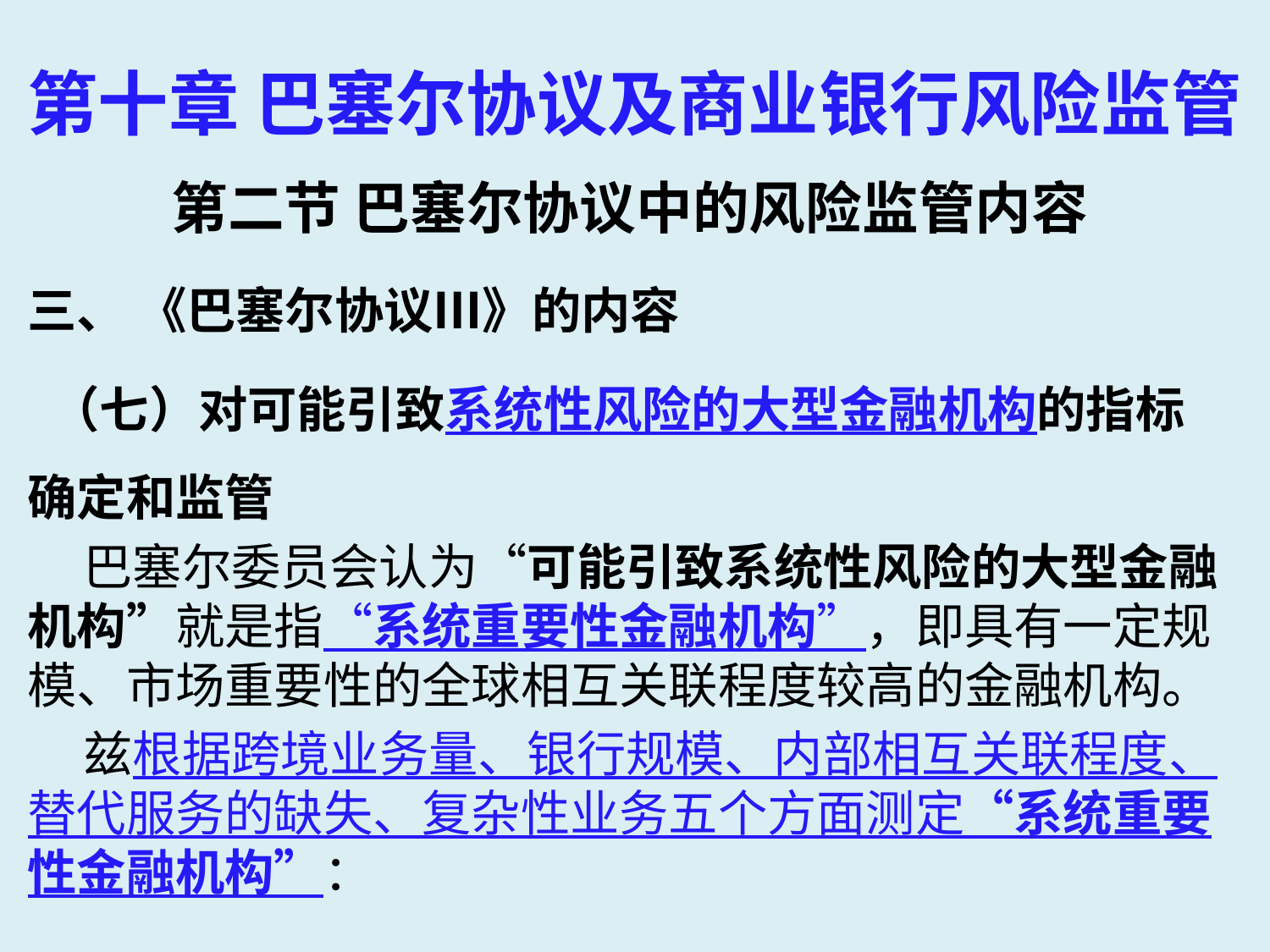

# 第十章 巴塞尔协议及商业银行风险监管
第二节 巴塞尔协议中的风险监管内容
三、 《巴塞尔协议Ⅲ》的内容
 （七）对可能引致系统性风险的大型金融机构的指标确定和监管
    巴塞尔委员会认为“可能引致系统性风险的大型金融机构”就是指“系统重要性金融机构”，即具有一定规模、市场重要性的全球相互关联程度较高的金融机构。
    兹根据跨境业务量、银行规模、内部相互关联程度、替代服务的缺失、复杂性业务五个方面测定“系统重要性金融机构”：
44